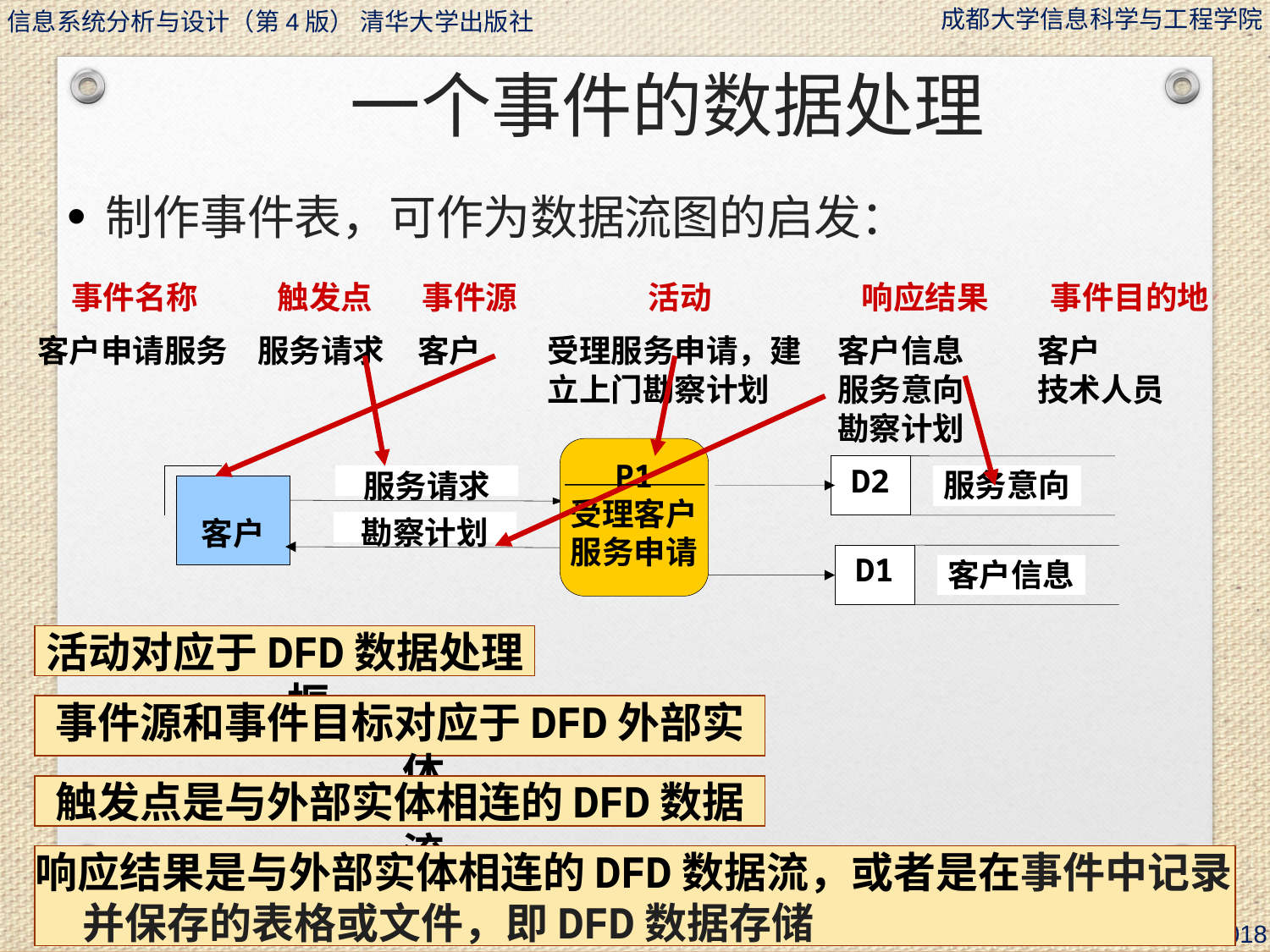

# 一个事件的数据处理
制作事件表，可作为数据流图的启发：
| 事件名称 | 触发点 | 事件源 | 活动 | 响应结果 | 事件目的地 |
| --- | --- | --- | --- | --- | --- |
| 客户申请服务 | 服务请求 | 客户 | 受理服务申请，建立上门勘察计划 | 客户信息 服务意向 勘察计划 | 客户 技术人员 |

P1
受理客户服务申请
D2

服务意向

客户
服务请求

勘察计划
D1

客户信息

活动对应于DFD数据处理框
事件源和事件目标对应于DFD外部实体
触发点是与外部实体相连的DFD数据流
响应结果是与外部实体相连的DFD数据流，或者是在事件中记录并保存的表格或文件，即DFD数据存储